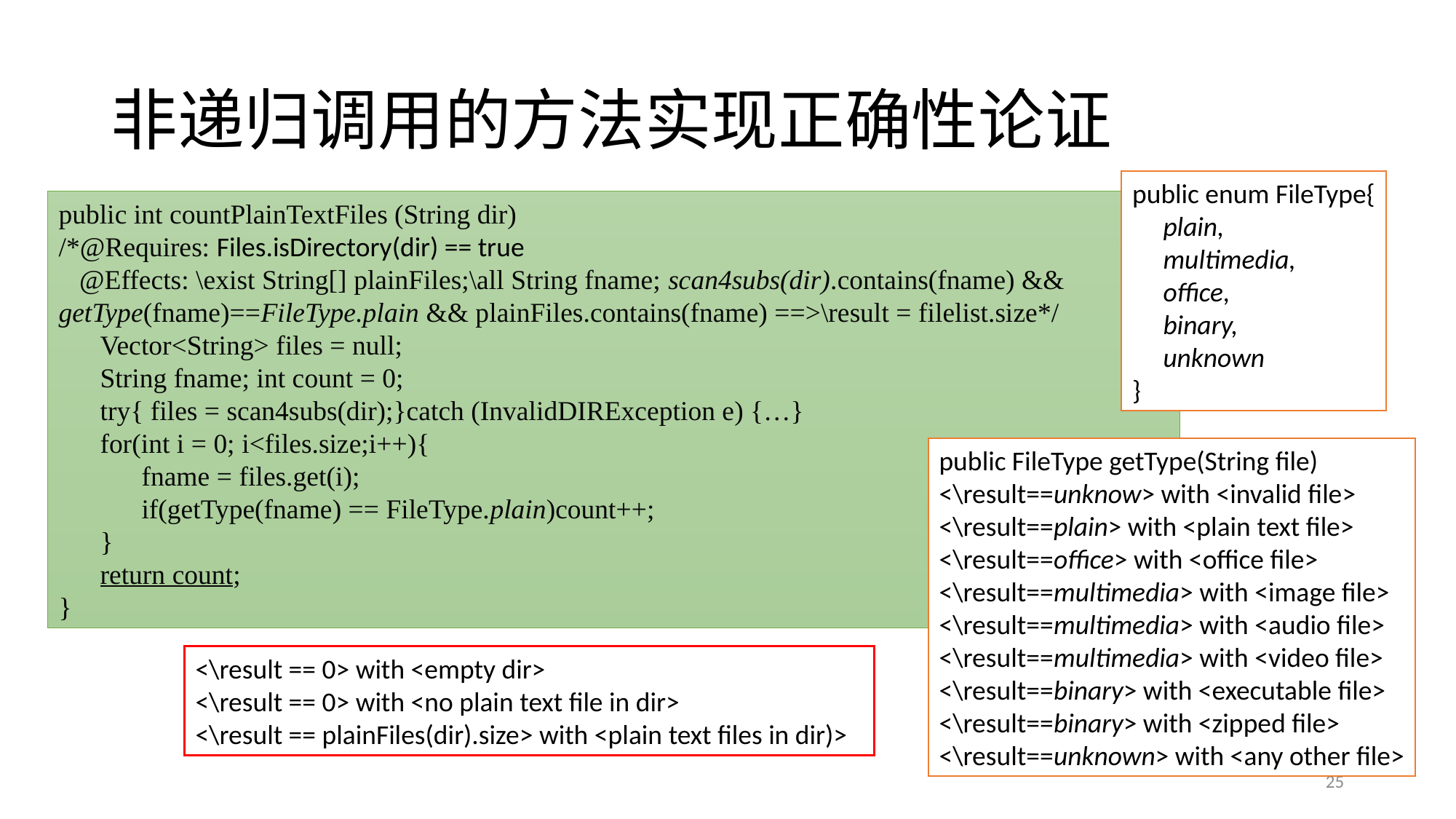

# 非递归调用的方法实现正确性论证
public enum FileType{
     plain,
     multimedia,
     office,
     binary,
     unknown
}
public int countPlainTextFiles (String dir)
/*@Requires: Files.isDirectory(dir) == true
   @Effects: \exist String[] plainFiles;\all String fname; scan4subs(dir).contains(fname) && getType(fname)==FileType.plain && plainFiles.contains(fname) ==>\result = filelist.size*/
      Vector<String> files = null;
      String fname; int count = 0;
      try{ files = scan4subs(dir);}catch (InvalidDIRException e) {…}
      for(int i = 0; i<files.size;i++){
            fname = files.get(i);
            if(getType(fname) == FileType.plain)count++;
      }
      return count;
}
public FileType getType(String file)
<\result==unknow> with <invalid file>
<\result==plain> with <plain text file>
<\result==office> with <office file>
<\result==multimedia> with <image file>
<\result==multimedia> with <audio file>
<\result==multimedia> with <video file>
<\result==binary> with <executable file>
<\result==binary> with <zipped file>
<\result==unknown> with <any other file>
<\result == 0> with <empty dir>
<\result == 0> with <no plain text file in dir>
<\result == plainFiles(dir).size> with <plain text files in dir)>
25